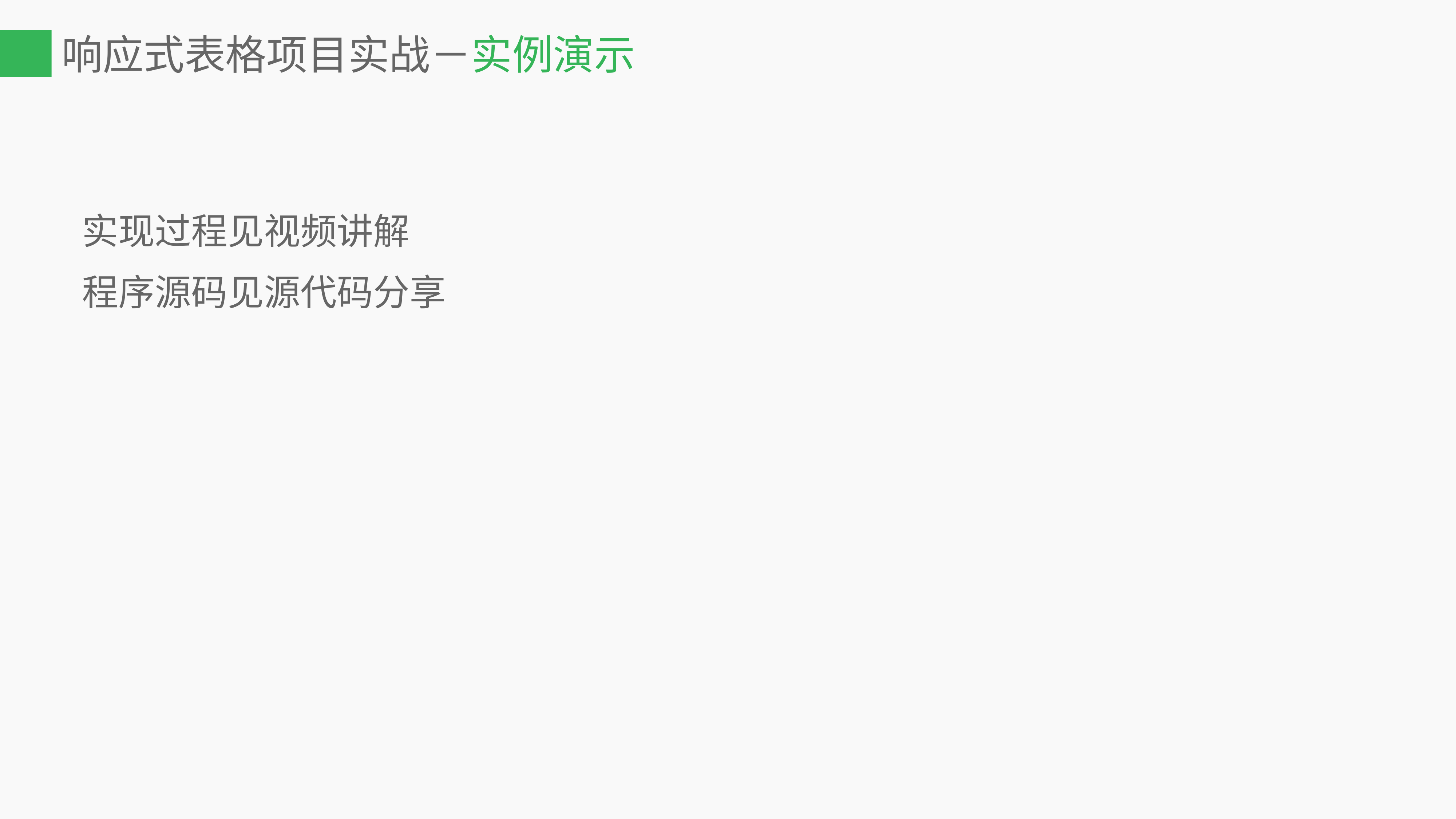

# 响应式表格项目实战－实例演示
 实现过程见视频讲解
 程序源码见源代码分享